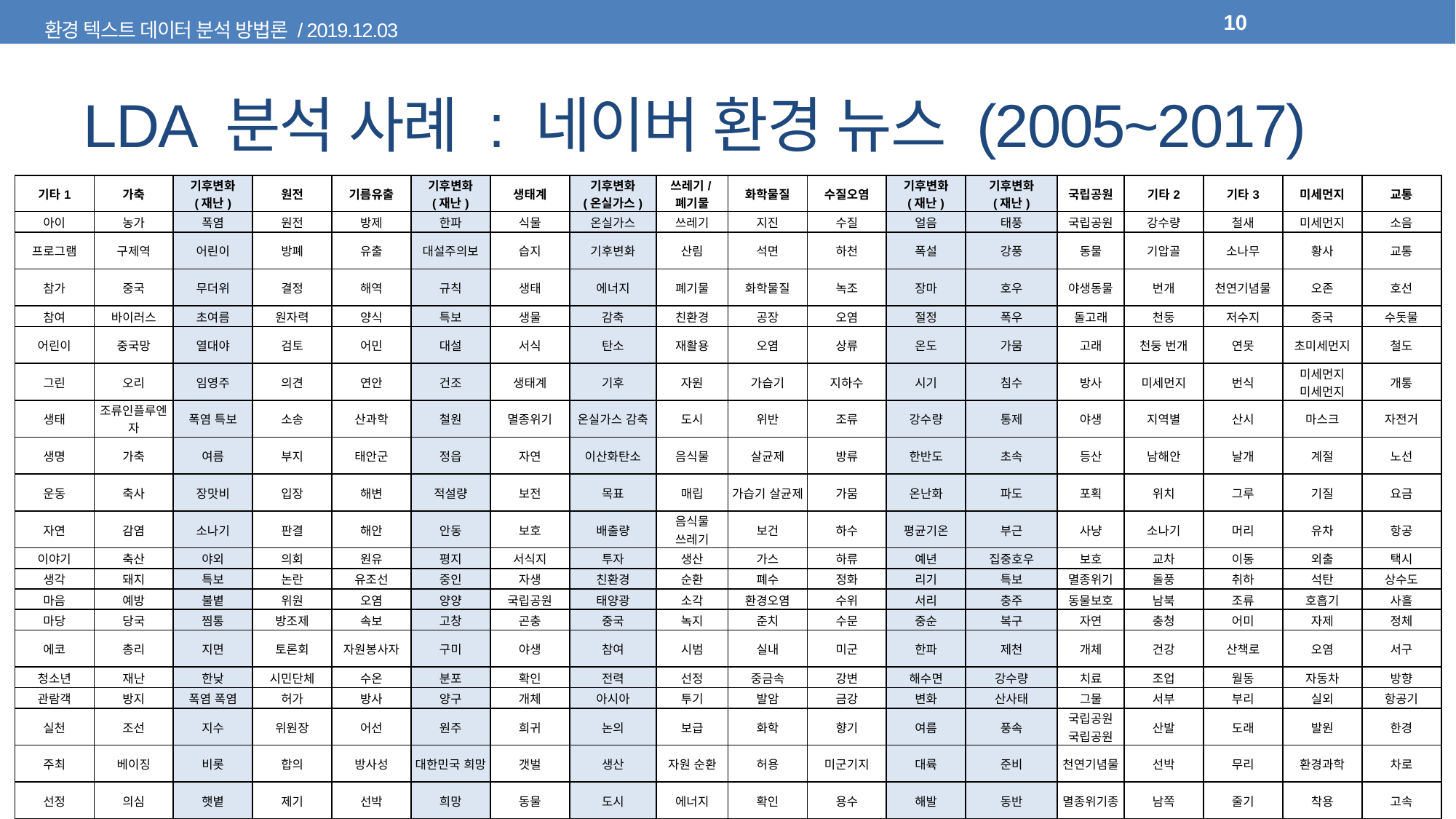

10
# LDA 분석 사례 : 네이버 환경 뉴스 (2005~2017)
| 기타1 | 가축 | 기후변화 (재난) | 원전 | 기름유출 | 기후변화 (재난) | 생태계 | 기후변화 (온실가스) | 쓰레기/폐기물 | 화학물질 | 수질오염 | 기후변화 (재난) | 기후변화 (재난) | 국립공원 | 기타2 | 기타3 | 미세먼지 | 교통 |
| --- | --- | --- | --- | --- | --- | --- | --- | --- | --- | --- | --- | --- | --- | --- | --- | --- | --- |
| 아이 | 농가 | 폭염 | 원전 | 방제 | 한파 | 식물 | 온실가스 | 쓰레기 | 지진 | 수질 | 얼음 | 태풍 | 국립공원 | 강수량 | 철새 | 미세먼지 | 소음 |
| 프로그램 | 구제역 | 어린이 | 방폐 | 유출 | 대설주의보 | 습지 | 기후변화 | 산림 | 석면 | 하천 | 폭설 | 강풍 | 동물 | 기압골 | 소나무 | 황사 | 교통 |
| 참가 | 중국 | 무더위 | 결정 | 해역 | 규칙 | 생태 | 에너지 | 폐기물 | 화학물질 | 녹조 | 장마 | 호우 | 야생동물 | 번개 | 천연기념물 | 오존 | 호선 |
| 참여 | 바이러스 | 초여름 | 원자력 | 양식 | 특보 | 생물 | 감축 | 친환경 | 공장 | 오염 | 절정 | 폭우 | 돌고래 | 천둥 | 저수지 | 중국 | 수돗물 |
| 어린이 | 중국망 | 열대야 | 검토 | 어민 | 대설 | 서식 | 탄소 | 재활용 | 오염 | 상류 | 온도 | 가뭄 | 고래 | 천둥 번개 | 연못 | 초미세먼지 | 철도 |
| 그린 | 오리 | 임영주 | 의견 | 연안 | 건조 | 생태계 | 기후 | 자원 | 가습기 | 지하수 | 시기 | 침수 | 방사 | 미세먼지 | 번식 | 미세먼지 미세먼지 | 개통 |
| 생태 | 조류인플루엔자 | 폭염 특보 | 소송 | 산과학 | 철원 | 멸종위기 | 온실가스 감축 | 도시 | 위반 | 조류 | 강수량 | 통제 | 야생 | 지역별 | 산시 | 마스크 | 자전거 |
| 생명 | 가축 | 여름 | 부지 | 태안군 | 정읍 | 자연 | 이산화탄소 | 음식물 | 살균제 | 방류 | 한반도 | 초속 | 등산 | 남해안 | 날개 | 계절 | 노선 |
| 운동 | 축사 | 장맛비 | 입장 | 해변 | 적설량 | 보전 | 목표 | 매립 | 가습기 살균제 | 가뭄 | 온난화 | 파도 | 포획 | 위치 | 그루 | 기질 | 요금 |
| 자연 | 감염 | 소나기 | 판결 | 해안 | 안동 | 보호 | 배출량 | 음식물 쓰레기 | 보건 | 하수 | 평균기온 | 부근 | 사냥 | 소나기 | 머리 | 유차 | 항공 |
| 이야기 | 축산 | 야외 | 의회 | 원유 | 평지 | 서식지 | 투자 | 생산 | 가스 | 하류 | 예년 | 집중호우 | 보호 | 교차 | 이동 | 외출 | 택시 |
| 생각 | 돼지 | 특보 | 논란 | 유조선 | 중인 | 자생 | 친환경 | 순환 | 폐수 | 정화 | 리기 | 특보 | 멸종위기 | 돌풍 | 취하 | 석탄 | 상수도 |
| 마음 | 예방 | 불볕 | 위원 | 오염 | 양양 | 국립공원 | 태양광 | 소각 | 환경오염 | 수위 | 서리 | 충주 | 동물보호 | 남북 | 조류 | 호흡기 | 사흘 |
| 마당 | 당국 | 찜통 | 방조제 | 속보 | 고창 | 곤충 | 중국 | 녹지 | 준치 | 수문 | 중순 | 복구 | 자연 | 충청 | 어미 | 자제 | 정체 |
| 에코 | 총리 | 지면 | 토론회 | 자원봉사자 | 구미 | 야생 | 참여 | 시범 | 실내 | 미군 | 한파 | 제천 | 개체 | 건강 | 산책로 | 오염 | 서구 |
| 청소년 | 재난 | 한낮 | 시민단체 | 수온 | 분포 | 확인 | 전력 | 선정 | 중금속 | 강변 | 해수면 | 강수량 | 치료 | 조업 | 월동 | 자동차 | 방향 |
| 관람객 | 방지 | 폭염 폭염 | 허가 | 방사 | 양구 | 개체 | 아시아 | 투기 | 발암 | 금강 | 변화 | 산사태 | 그물 | 서부 | 부리 | 실외 | 항공기 |
| 실천 | 조선 | 지수 | 위원장 | 어선 | 원주 | 희귀 | 논의 | 보급 | 화학 | 향기 | 여름 | 풍속 | 국립공원 국립공원 | 산발 | 도래 | 발원 | 한경 |
| 주최 | 베이징 | 비롯 | 합의 | 방사성 | 대한민국 희망 | 갯벌 | 생산 | 자원 순환 | 허용 | 미군기지 | 대륙 | 준비 | 천연기념물 | 선박 | 무리 | 환경과학 | 차로 |
| 선정 | 의심 | 햇볕 | 제기 | 선박 | 희망 | 동물 | 도시 | 에너지 | 확인 | 용수 | 해발 | 동반 | 멸종위기종 | 남쪽 | 줄기 | 착용 | 고속 |